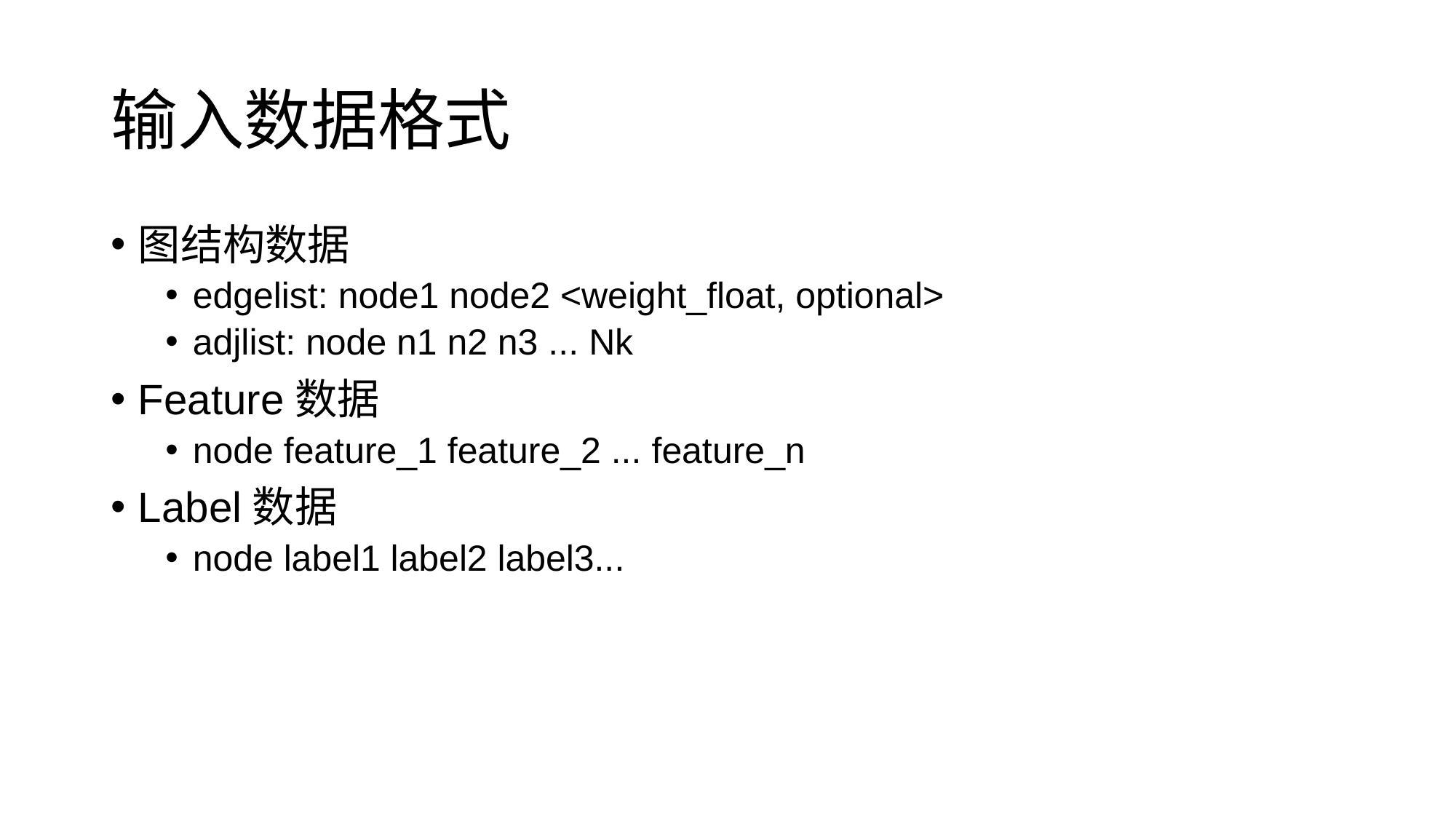

# 输入数据格式
图结构数据
edgelist: node1 node2 <weight_float, optional>
adjlist: node n1 n2 n3 ... Nk
Feature数据
node feature_1 feature_2 ... feature_n
Label数据
node label1 label2 label3...